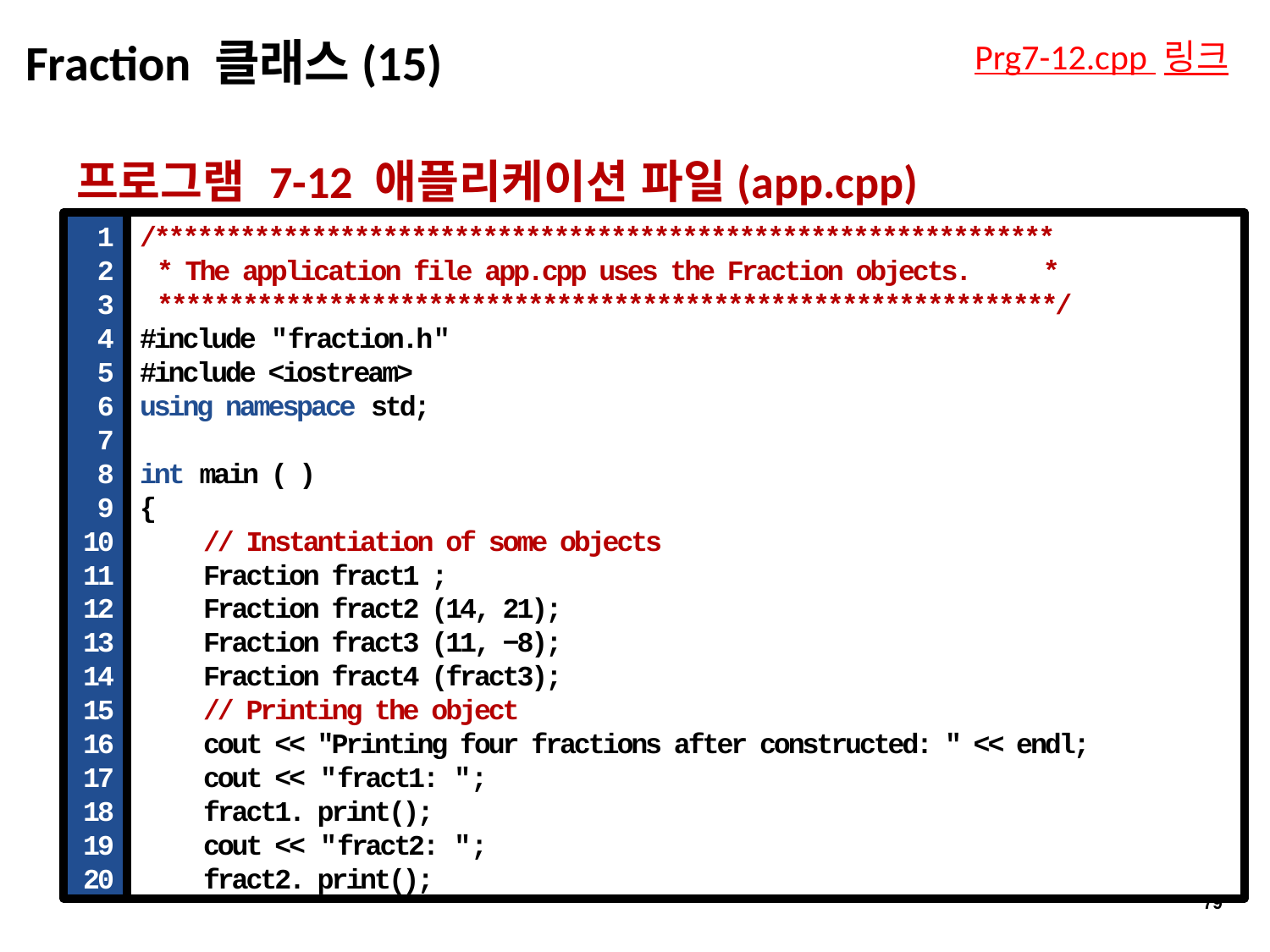

# Fraction 클래스(15)
Prg7-12.cpp 링크
프로그램 7-12 애플리케이션 파일(app.cpp)
1
2
3
4
5
6
7
8
9
10
11
12
13
14
15
16
17
18
19
20
/***************************************************************
 * The application file app.cpp uses the Fraction objects. 	 *
 ***************************************************************/
#include "fraction.h"
#include <iostream>
using namespace std;

int main ( )
{
// Instantiation of some objects
Fraction fract1 ;
Fraction fract2 (14, 21);
Fraction fract3 (11, −8);
Fraction fract4 (fract3);
// Printing the object
cout << "Printing four fractions after constructed: " << endl;
cout << "fract1: ";
fract1. print();
cout << "fract2: ";
fract2. print();